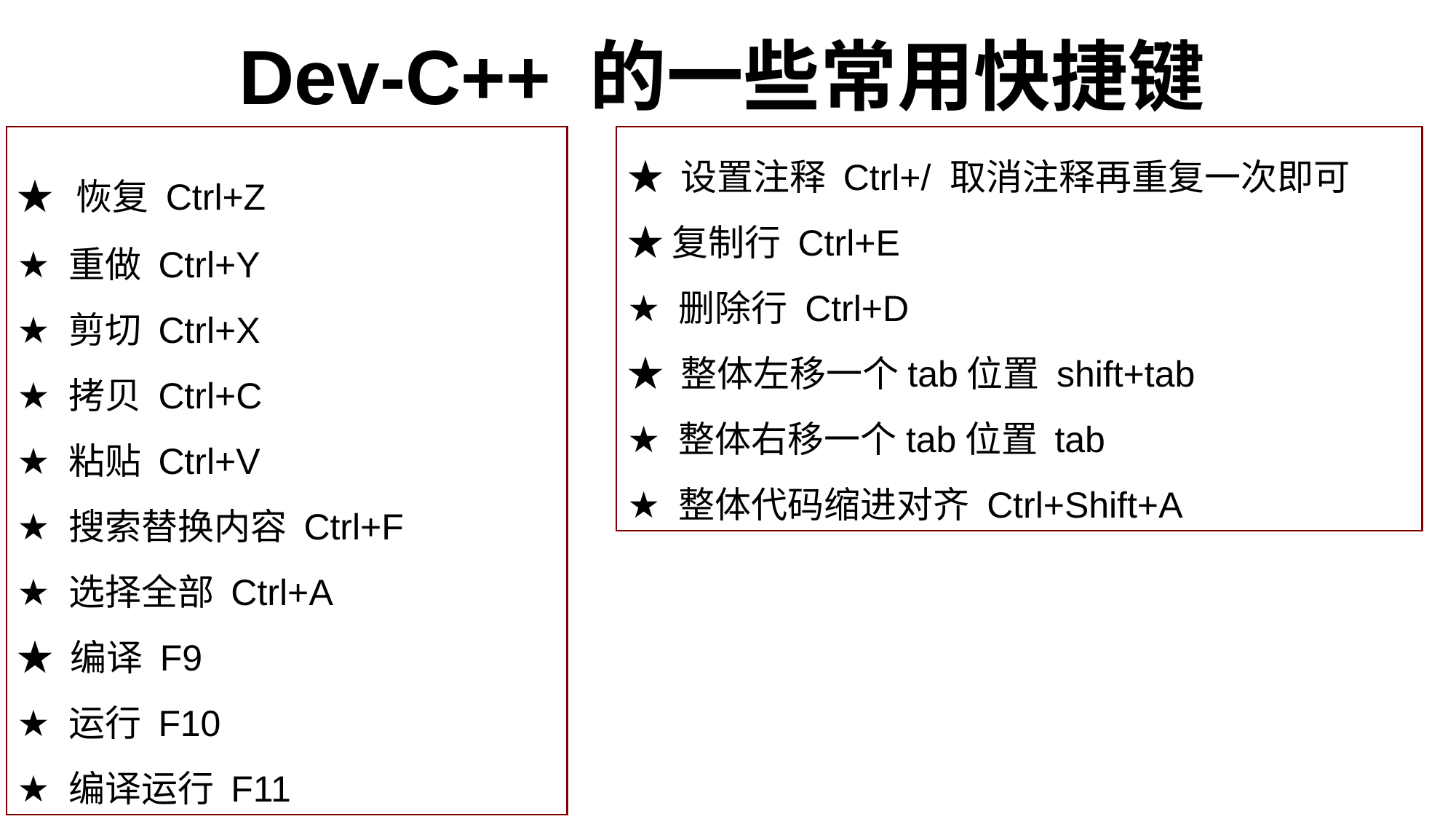

# Dev-C++ 的一些常用快捷键
★ 恢复 Ctrl+Z
★ 重做 Ctrl+Y
★ 剪切 Ctrl+X
★ 拷贝 Ctrl+C
★ 粘贴 Ctrl+V
★ 搜索替换内容 Ctrl+F
★ 选择全部 Ctrl+A
★ 编译 F9
★ 运行 F10
★ 编译运行 F11
★ 设置注释 Ctrl+/ 取消注释再重复一次即可
★ 复制行 Ctrl+E
★ 删除行 Ctrl+D
★ 整体左移一个tab位置 shift+tab
★ 整体右移一个tab位置 tab
★ 整体代码缩进对齐 Ctrl+Shift+A